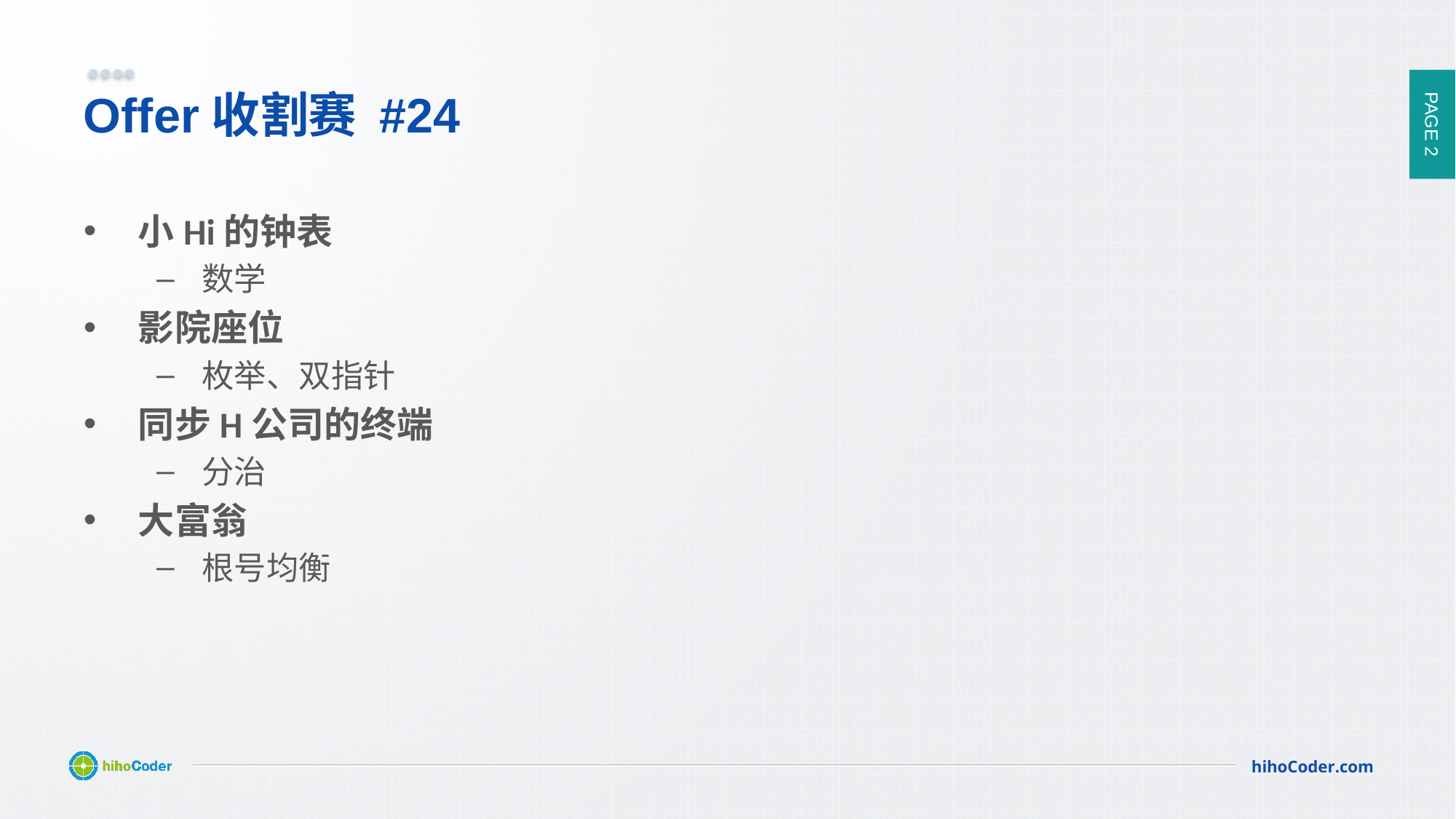

# Offer收割赛 #24

小Hi的钟表
数学
影院座位
枚举、双指针
同步H公司的终端
分治
大富翁
根号均衡